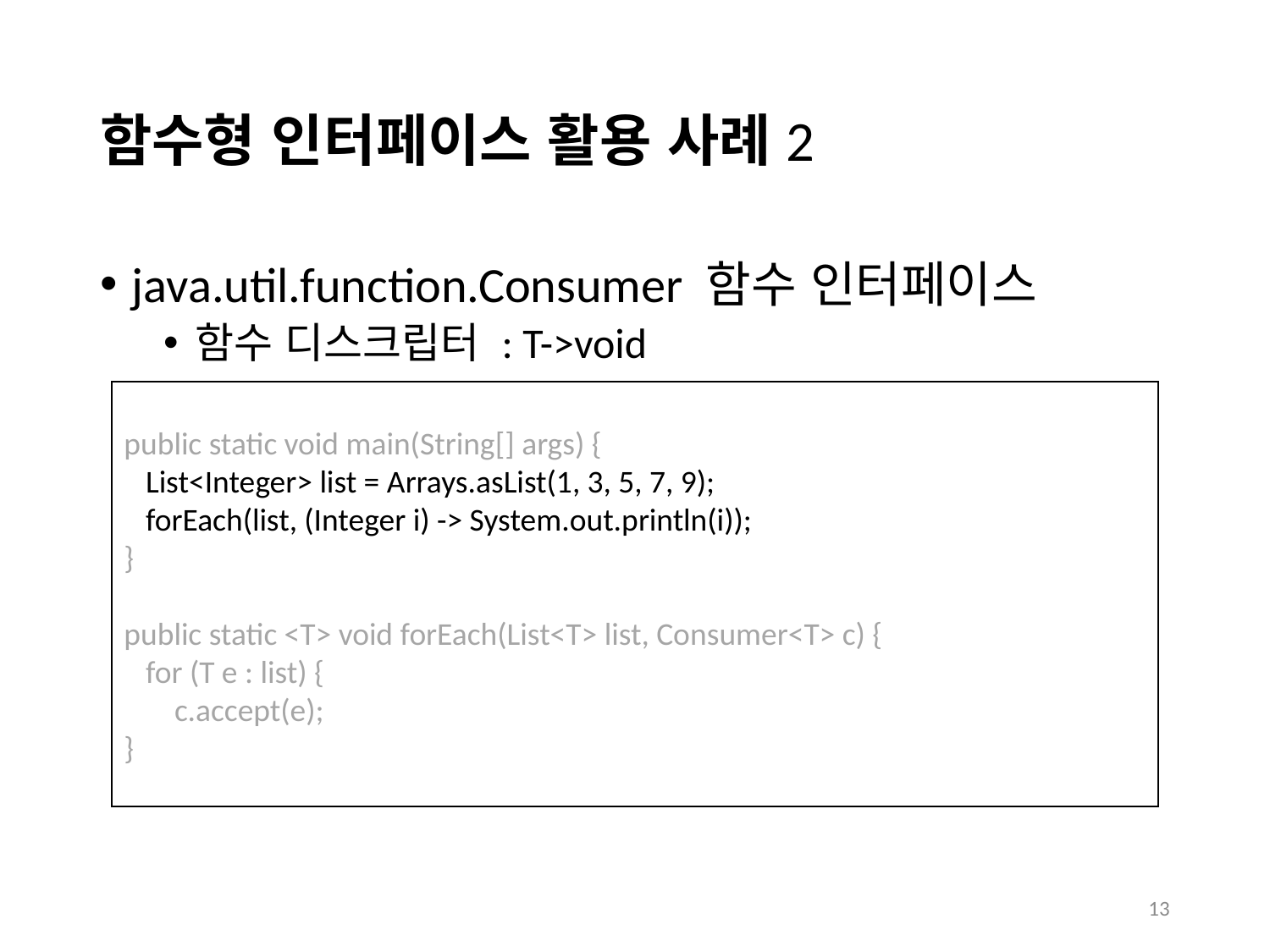

# 함수형 인터페이스 활용 사례2
java.util.function.Consumer 함수 인터페이스
함수 디스크립터 : T->void
public static void main(String[] args) {
   List<Integer> list = Arrays.asList(1, 3, 5, 7, 9);
   forEach(list, (Integer i) -> System.out.println(i));
}

public static <T> void forEach(List<T> list, Consumer<T> c) {
   for (T e : list) {
       c.accept(e);
}
13